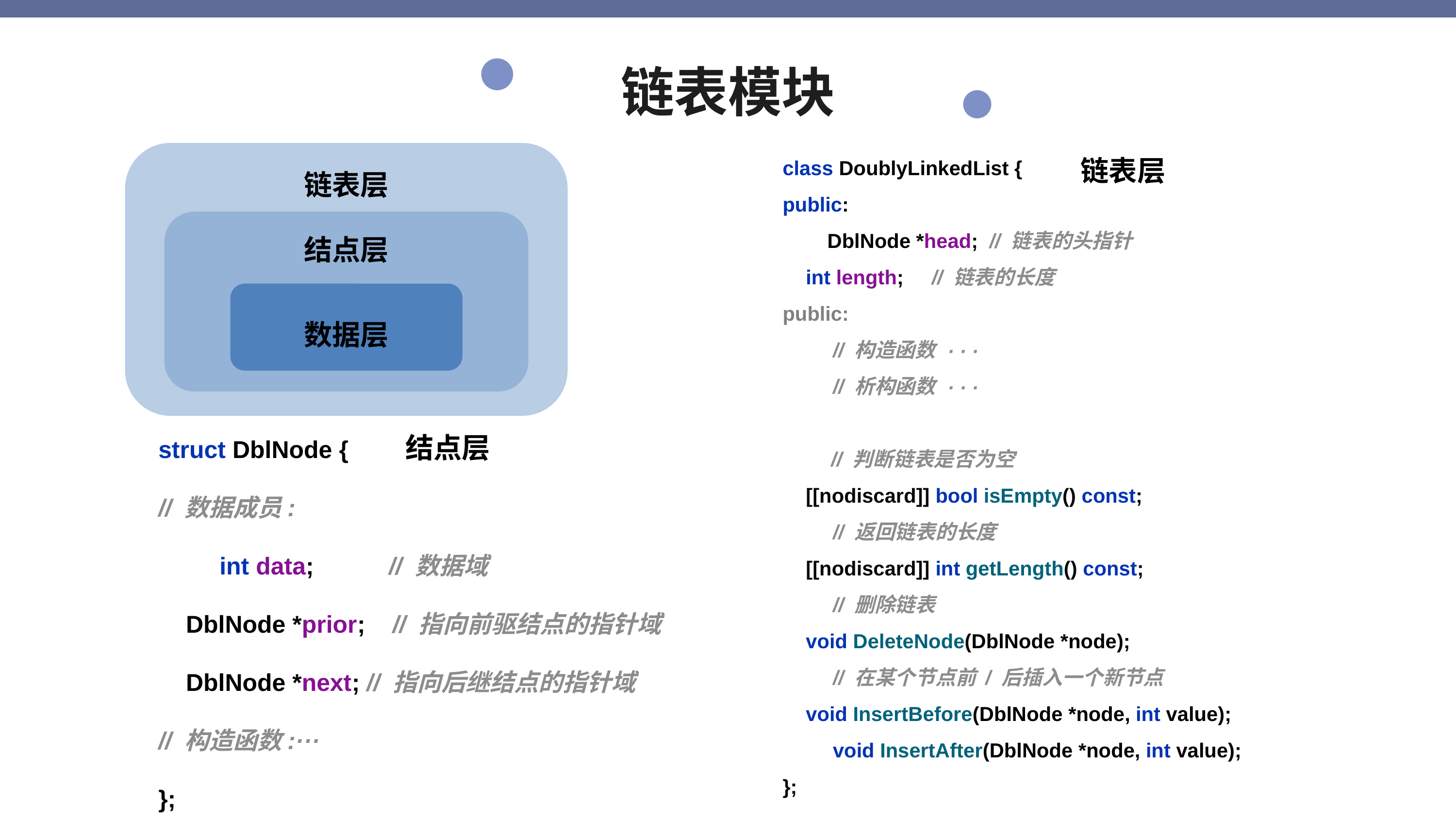

链表模块

链表层

结点层

数据层
class DoublyLinkedList {
public:
        DblNode *head;  // 链表的头指针
    int length;     // 链表的长度
public:
         // 构造函数 ···
         // 析构函数 ···
    // 判断链表是否为空
    [[nodiscard]] bool isEmpty() const;
         // 返回链表的长度
    [[nodiscard]] int getLength() const;
         // 删除链表
    void DeleteNode(DblNode *node);
         // 在某个节点前 / 后插入一个新节点
    void InsertBefore(DblNode *node, int value);
         void InsertAfter(DblNode *node, int value);
};
链表层
struct DblNode {
// 数据成员:
         int data;           // 数据域
    DblNode *prior;    // 指向前驱结点的指针域
    DblNode *next; // 指向后继结点的指针域
// 构造函数:···
};

结点层